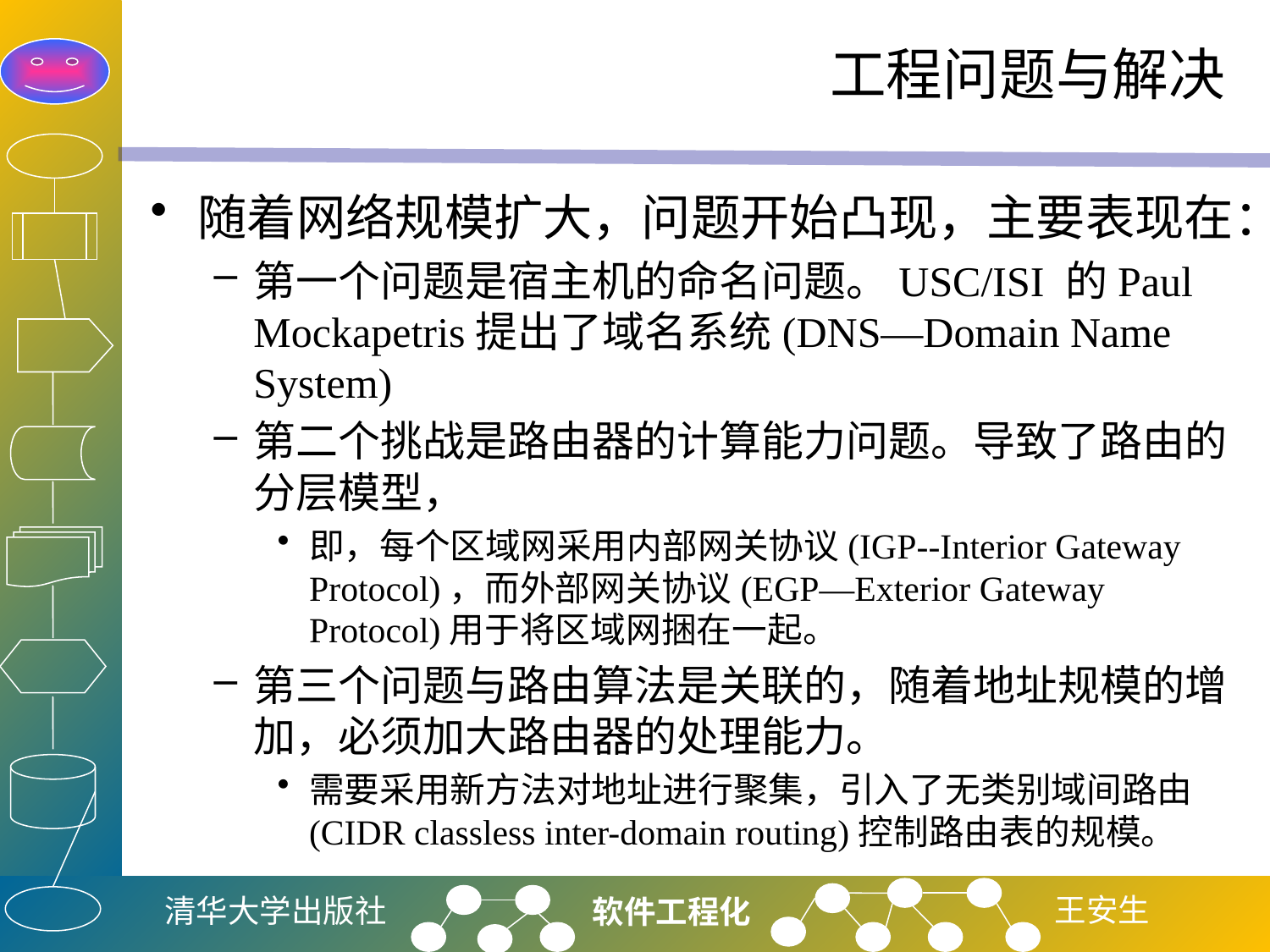

# 工程问题与解决
随着网络规模扩大，问题开始凸现，主要表现在：
第一个问题是宿主机的命名问题。USC/ISI 的Paul Mockapetris提出了域名系统(DNS—Domain Name System)
第二个挑战是路由器的计算能力问题。导致了路由的分层模型，
即，每个区域网采用内部网关协议(IGP--Interior Gateway Protocol)，而外部网关协议(EGP—Exterior Gateway Protocol)用于将区域网捆在一起。
第三个问题与路由算法是关联的，随着地址规模的增加，必须加大路由器的处理能力。
需要采用新方法对地址进行聚集，引入了无类别域间路由(CIDR classless inter-domain routing)控制路由表的规模。